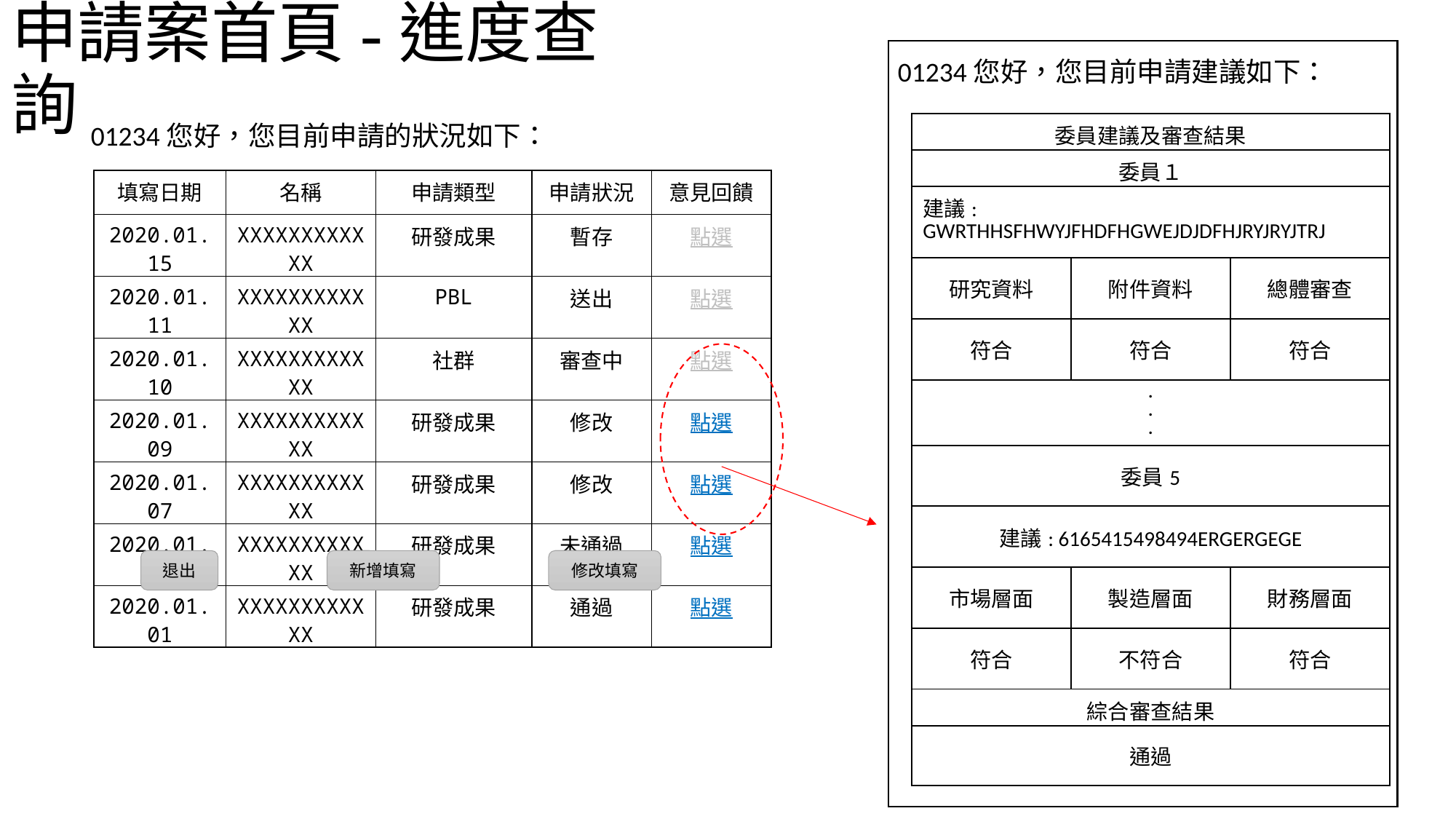

# 申請案首頁-進度查詢

01234您好，您目前申請建議如下：
01234您好，您目前申請的狀況如下：
| 委員建議及審查結果 |  |  |
| --- | --- | --- |
| 委員１ |  |  |
| 建議: GWRTHHSFHWYJFHDFHGWEJDJDFHJRYJRYJTRJ |  |  |
| 研究資料 | 附件資料 | 總體審查 |
| 符合 | 符合 | 符合 |
| . . . |  |  |
| 委員5 |  |  |
| 建議: 6165415498494ERGERGEGE |  |  |
| 市場層面 | 製造層面 | 財務層面 |
| 符合 | 不符合 | 符合 |
| 綜合審查結果 |  |  |
| 通過 |  |  |
| 填寫日期 | 名稱 | 申請類型 | 申請狀況 | 意見回饋 |
| --- | --- | --- | --- | --- |
| 2020.01.15 | XXXXXXXXXXXX | 研發成果 | 暫存 | 點選 |
| 2020.01.11 | XXXXXXXXXXXX | PBL | 送出 | 點選 |
| 2020.01.10 | XXXXXXXXXXXX | 社群 | 審查中 | 點選 |
| 2020.01.09 | XXXXXXXXXXXX | 研發成果 | 修改 | 點選 |
| 2020.01.07 | XXXXXXXXXXXX | 研發成果 | 修改 | 點選 |
| 2020.01.03 | XXXXXXXXXXXX | 研發成果 | 未通過 | 點選 |
| 2020.01.01 | XXXXXXXXXXXX | 研發成果 | 通過 | 點選 |

退出
新增填寫
修改填寫